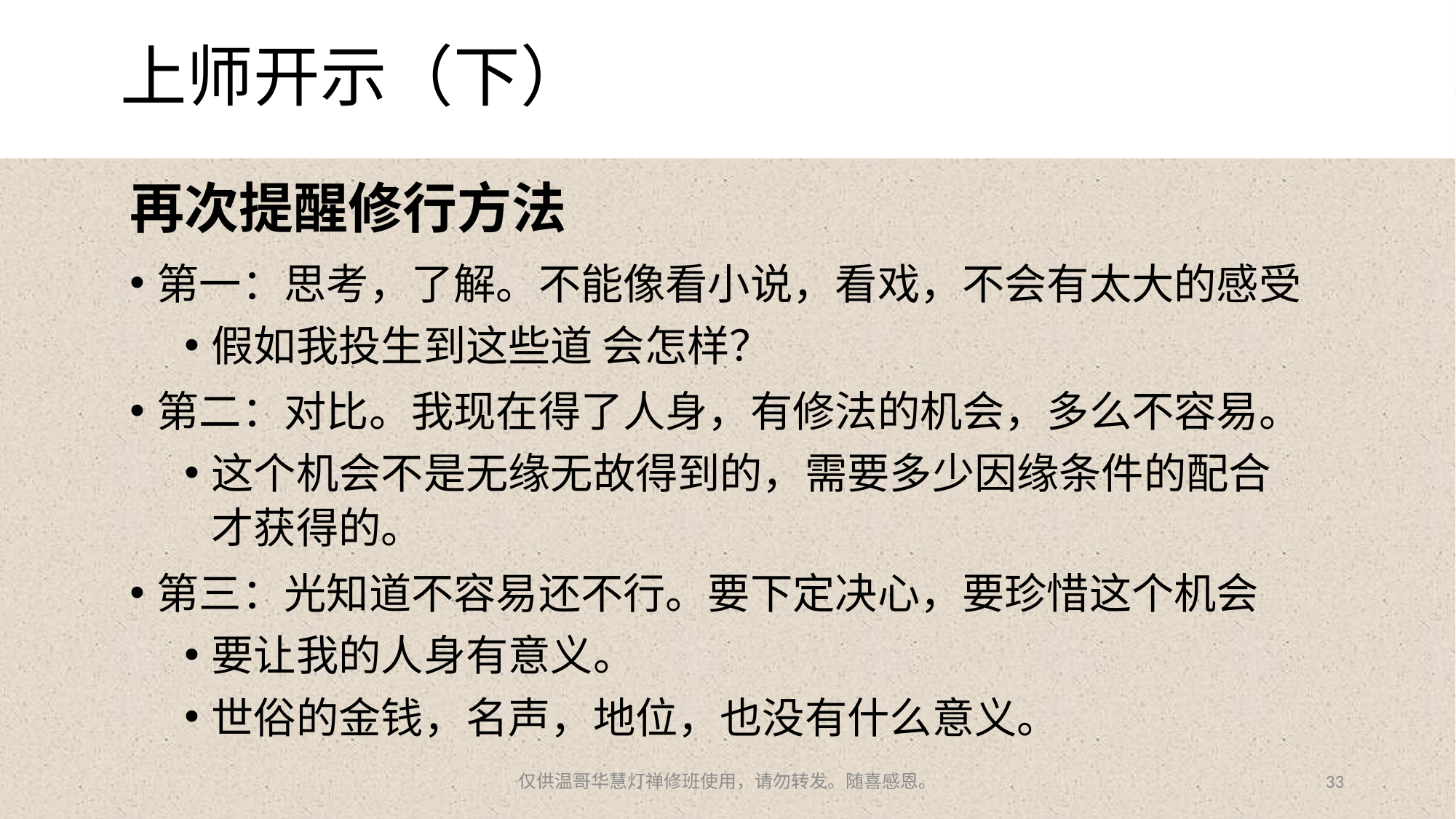

# 上师开示（下）
再次提醒修行方法
第一：思考，了解。不能像看小说，看戏，不会有太大的感受
假如我投生到这些道 会怎样？
第二：对比。我现在得了人身，有修法的机会，多么不容易。
这个机会不是无缘无故得到的，需要多少因缘条件的配合才获得的。
第三：光知道不容易还不行。要下定决心，要珍惜这个机会
要让我的人身有意义。
世俗的金钱，名声，地位，也没有什么意义。
仅供温哥华慧灯禅修班使用，请勿转发。随喜感恩。
33